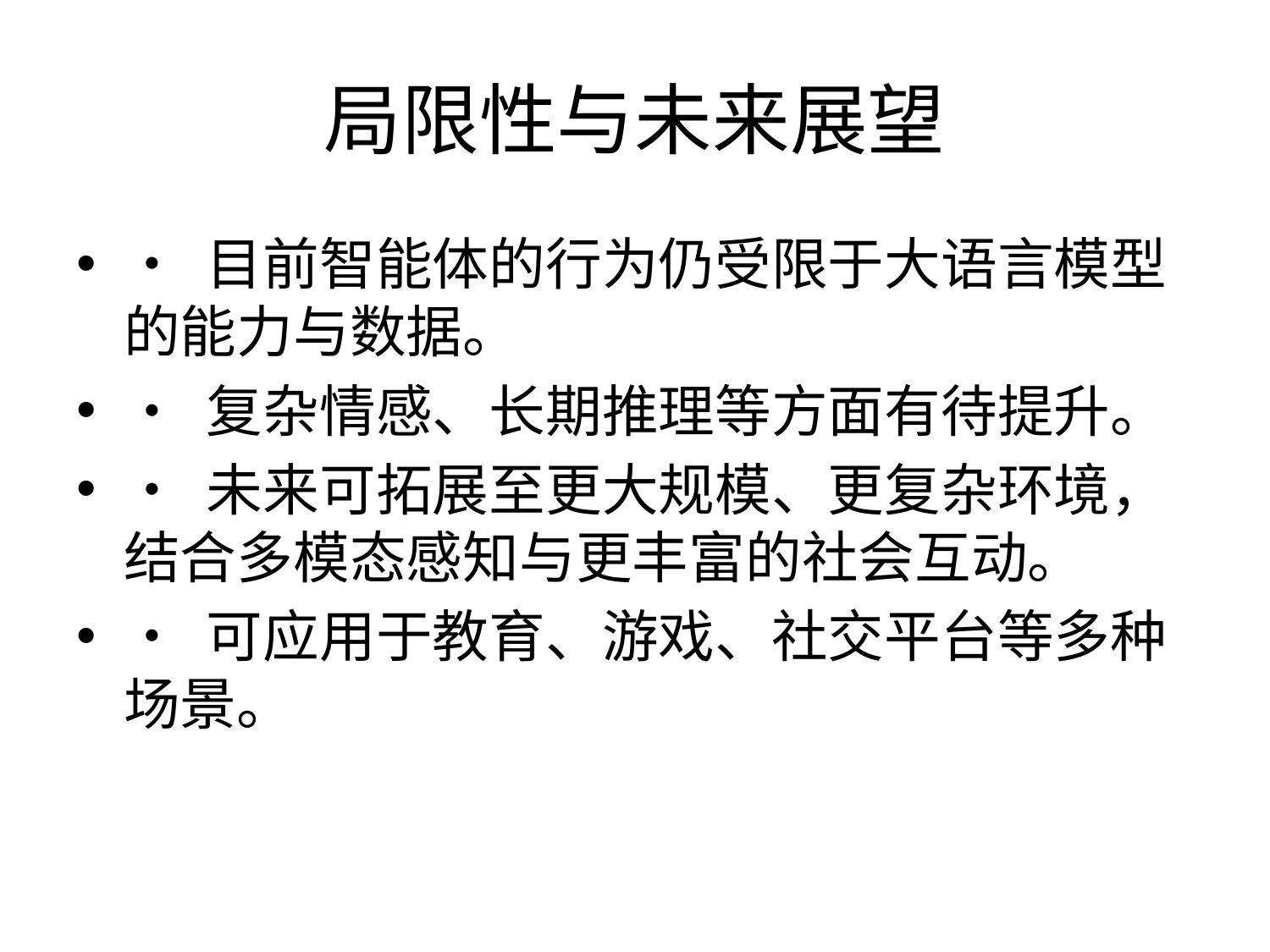

# 局限性与未来展望
• 目前智能体的行为仍受限于大语言模型的能力与数据。
• 复杂情感、长期推理等方面有待提升。
• 未来可拓展至更大规模、更复杂环境，结合多模态感知与更丰富的社会互动。
• 可应用于教育、游戏、社交平台等多种场景。